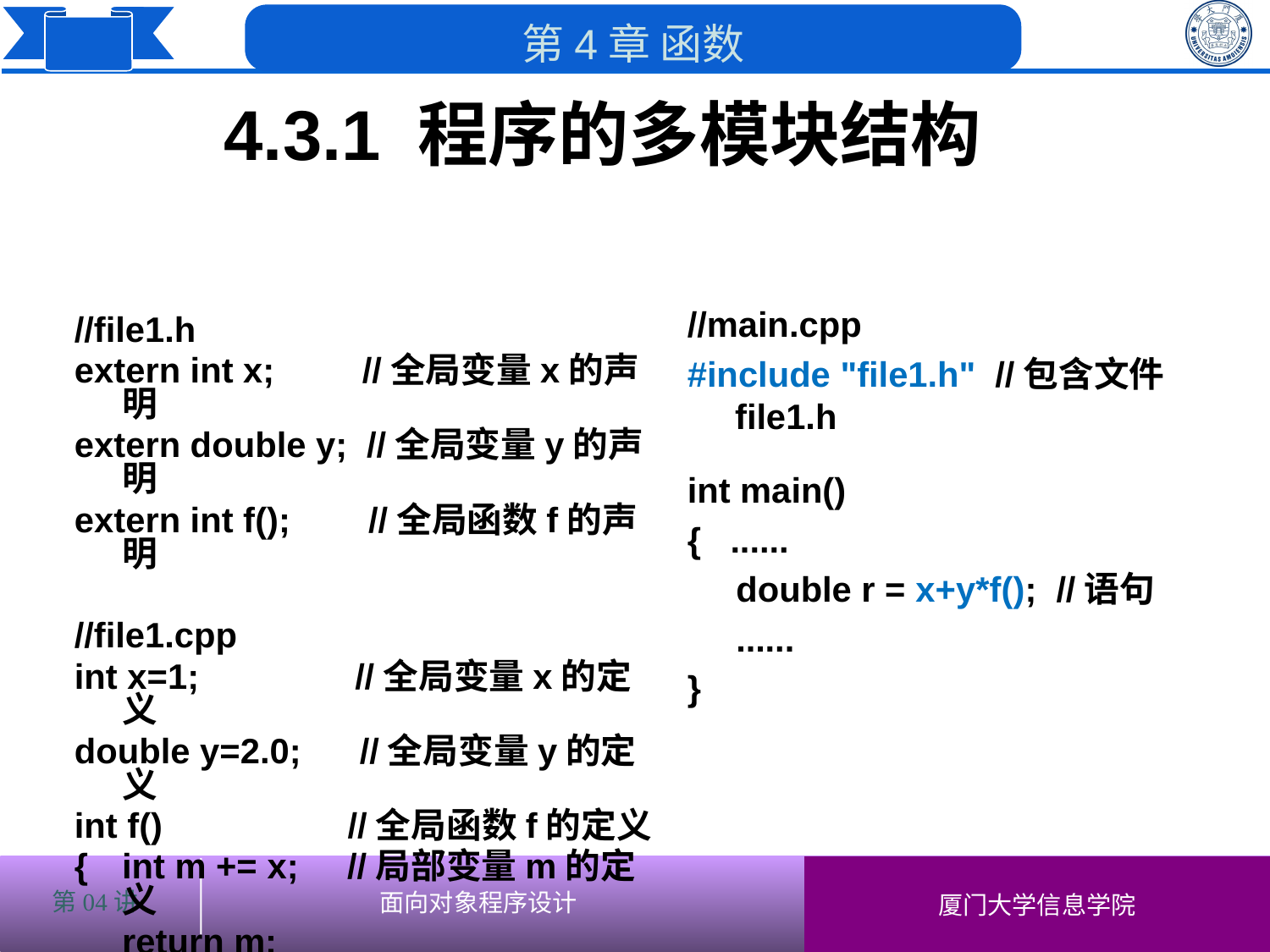

4.3.1 程序的多模块结构
//main.cpp
#include "file1.h"  //包含文件file1.h

int main()
{   ......
     double r = x+y*f();  //语句
     ......
}
//file1.h
extern int x;         //全局变量x的声明
extern double y;  //全局变量y的声明
extern int f();        //全局函数f的声明

//file1.cpp
int x=1;                //全局变量x的定义
double y=2.0;      //全局变量y的定义
int f()                   //全局函数f的定义
{	int m += x;     //局部变量m的定义
	return m;
}
17